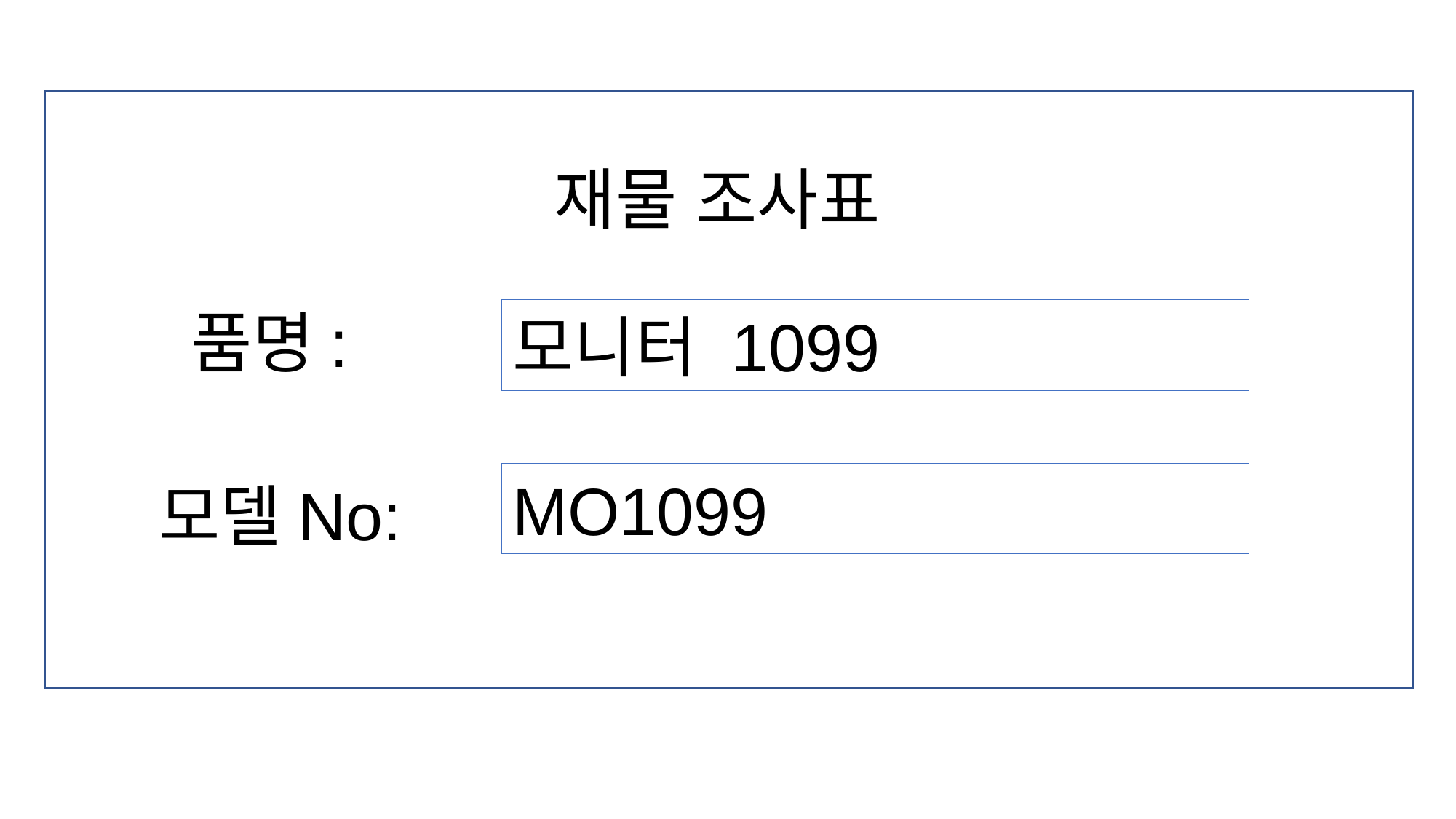

재물 조사표
품명:
모니터 1099
MO1099
모델No: